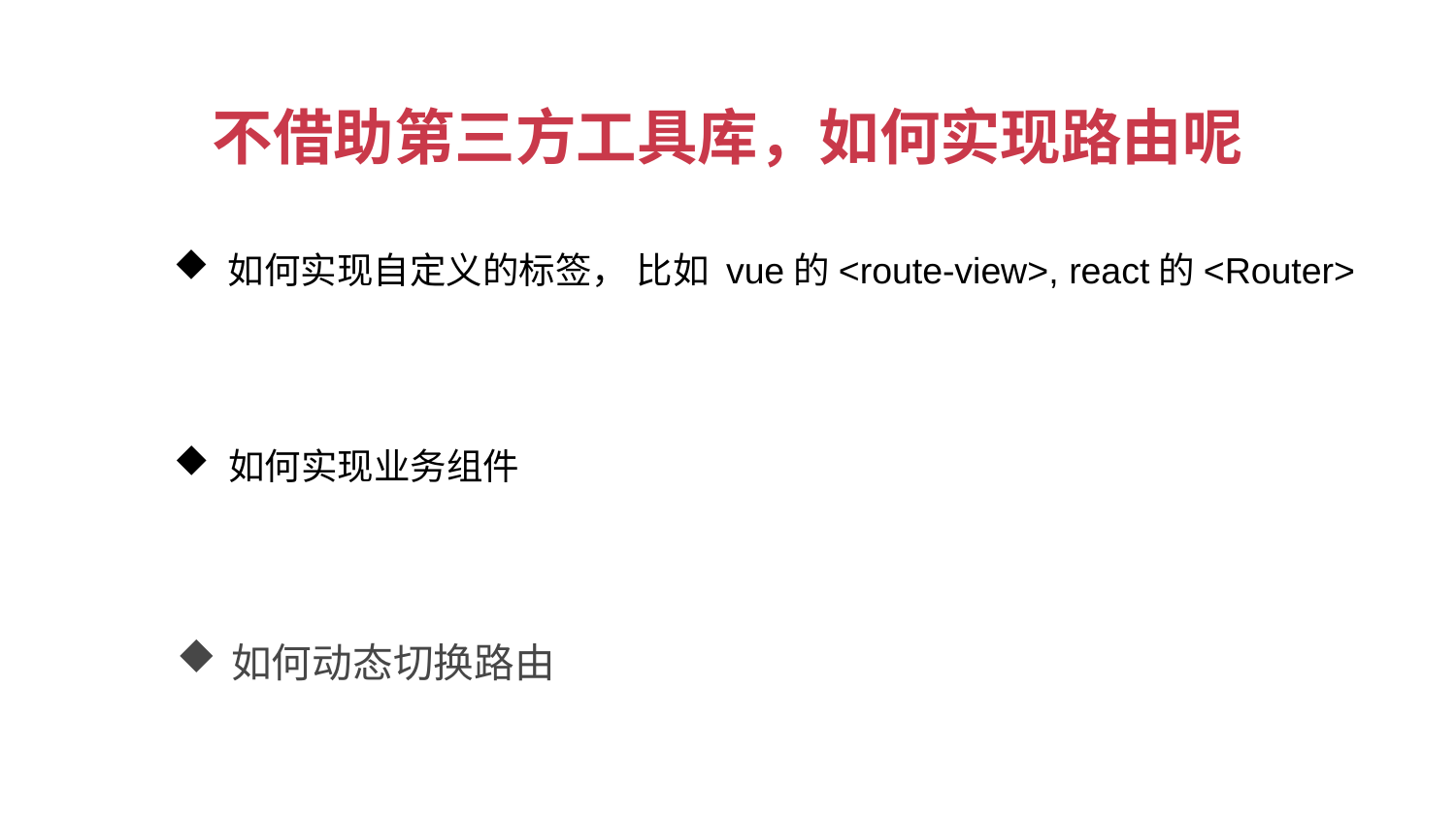

不借助第三方工具库，如何实现路由呢
如何实现自定义的标签， 比如 vue的<route-view>, react的<Router>
如何实现业务组件
如何动态切换路由